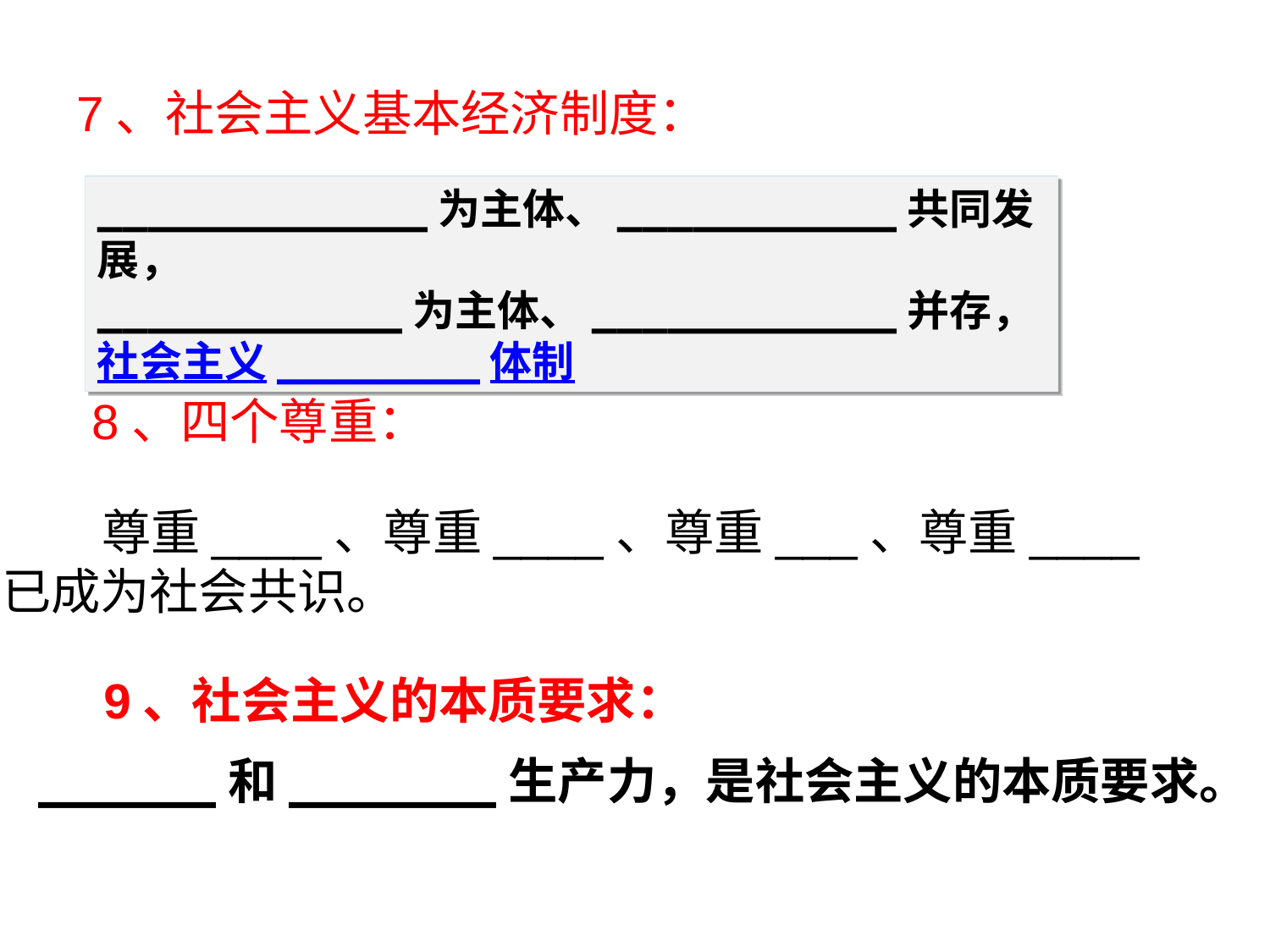

7、社会主义基本经济制度：
_____________为主体、___________共同发展，
____________为主体、____________并存，
社会主义________体制
8、四个尊重：
        尊重____、尊重____、尊重___、尊重____
已成为社会共识。
9、社会主义的本质要求：
______和_______生产力，是社会主义的本质要求。